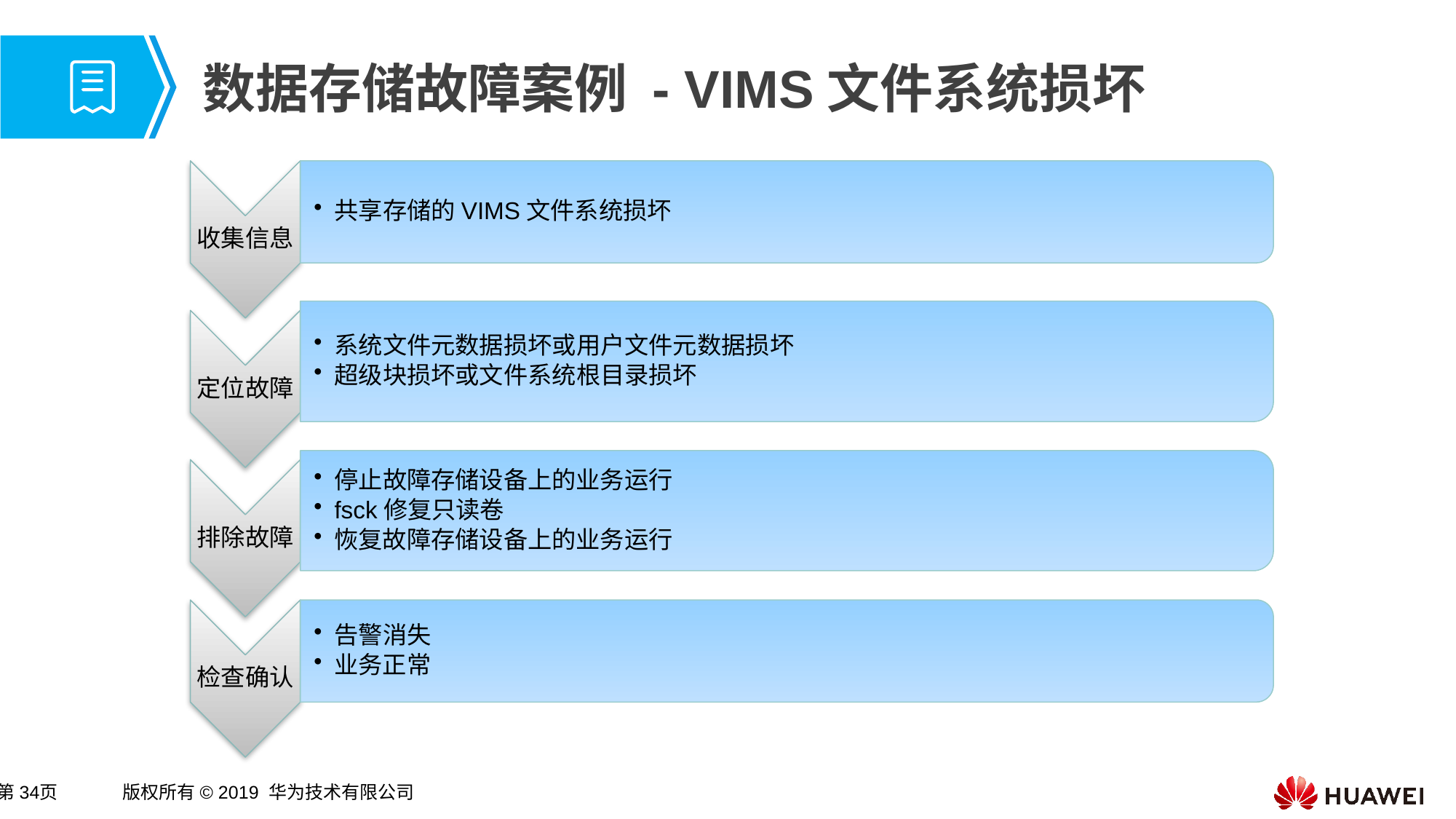

# 数据存储故障案例 - VIMS文件系统损坏
收集信息
共享存储的VIMS文件系统损坏
定位故障
系统文件元数据损坏或用户文件元数据损坏
超级块损坏或文件系统根目录损坏
排除故障
停止故障存储设备上的业务运行
fsck修复只读卷
恢复故障存储设备上的业务运行
检查确认
告警消失
业务正常